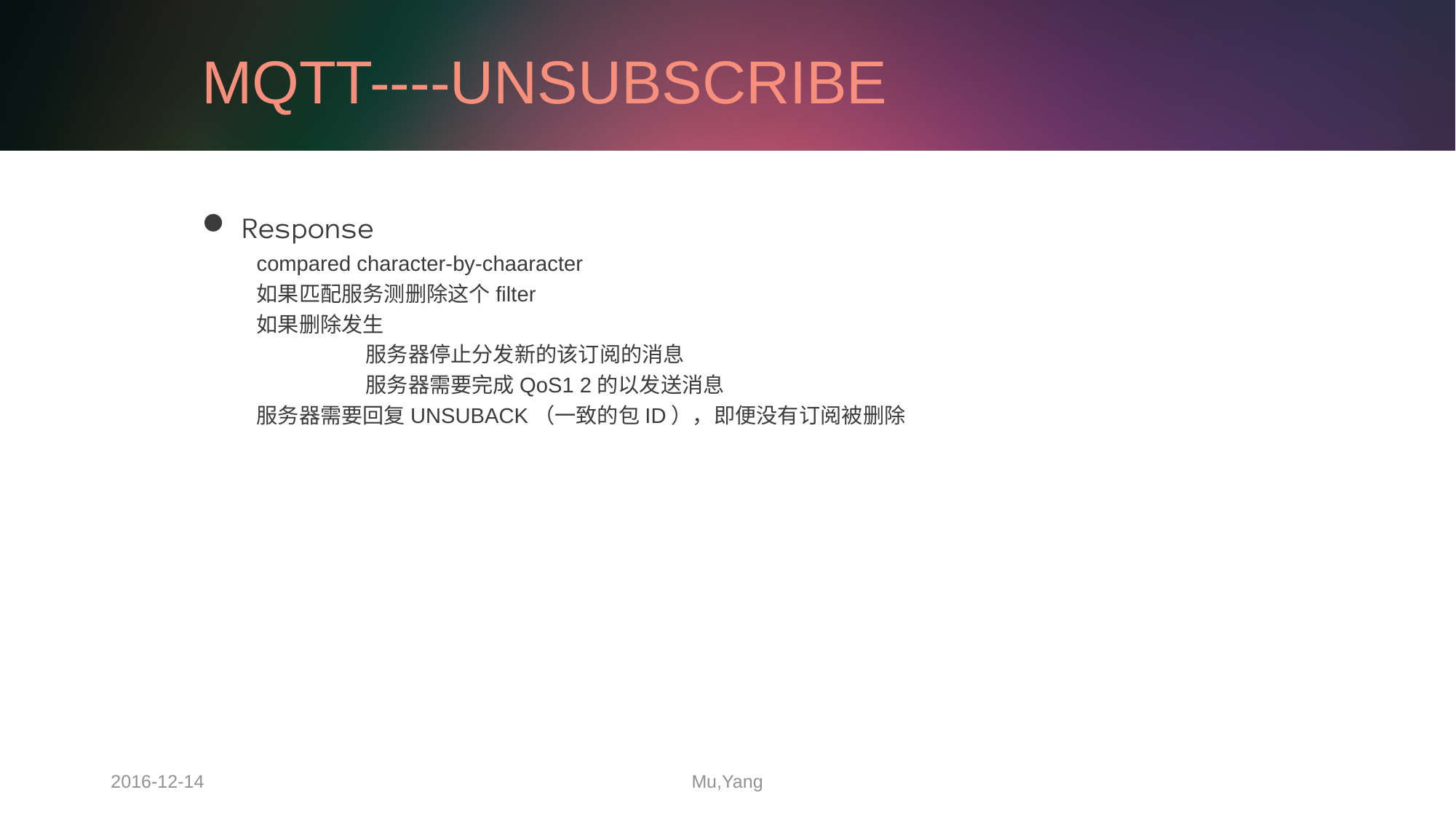

# MQTT----UNSUBSCRIBE
Response
compared character-by-chaaracter
如果匹配服务测删除这个filter
如果删除发生
	服务器停止分发新的该订阅的消息
	服务器需要完成QoS1 2的以发送消息
服务器需要回复UNSUBACK（一致的包ID），即便没有订阅被删除
2016-12-14
Mu,Yang
35